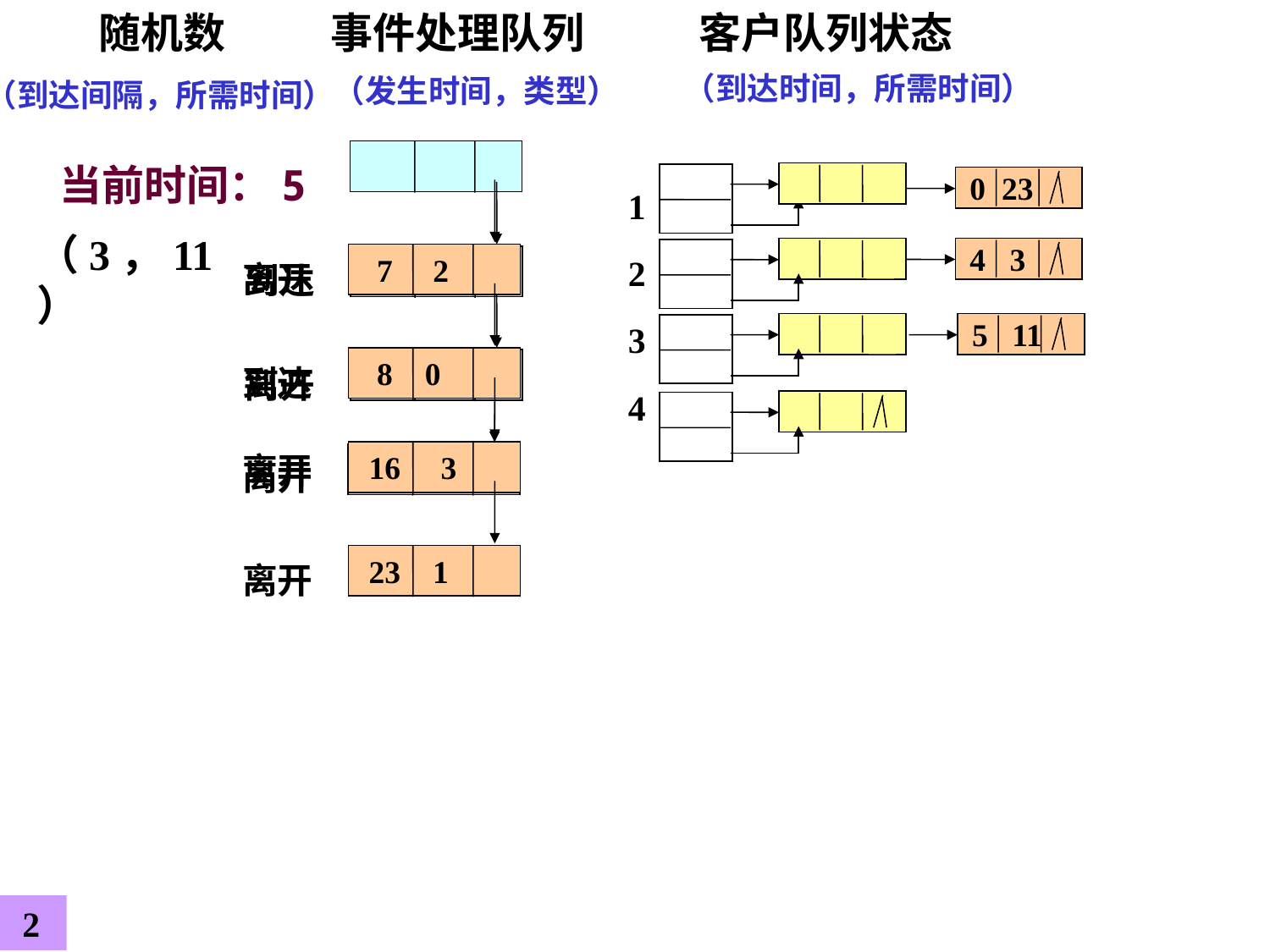

随机数           事件处理队列            客户队列状态
（到达时间，所需时间）
（发生时间，类型）
（到达间隔，所需时间）

当前时间：5
  0  23

1
2
3
4

  7     2

离开

  8    0

到达

  5     0

到达
（3，11 ）
  4   3

  7     2

离开
  5   11

 16     3

离开

 23    1

离开

离开
23     1

2